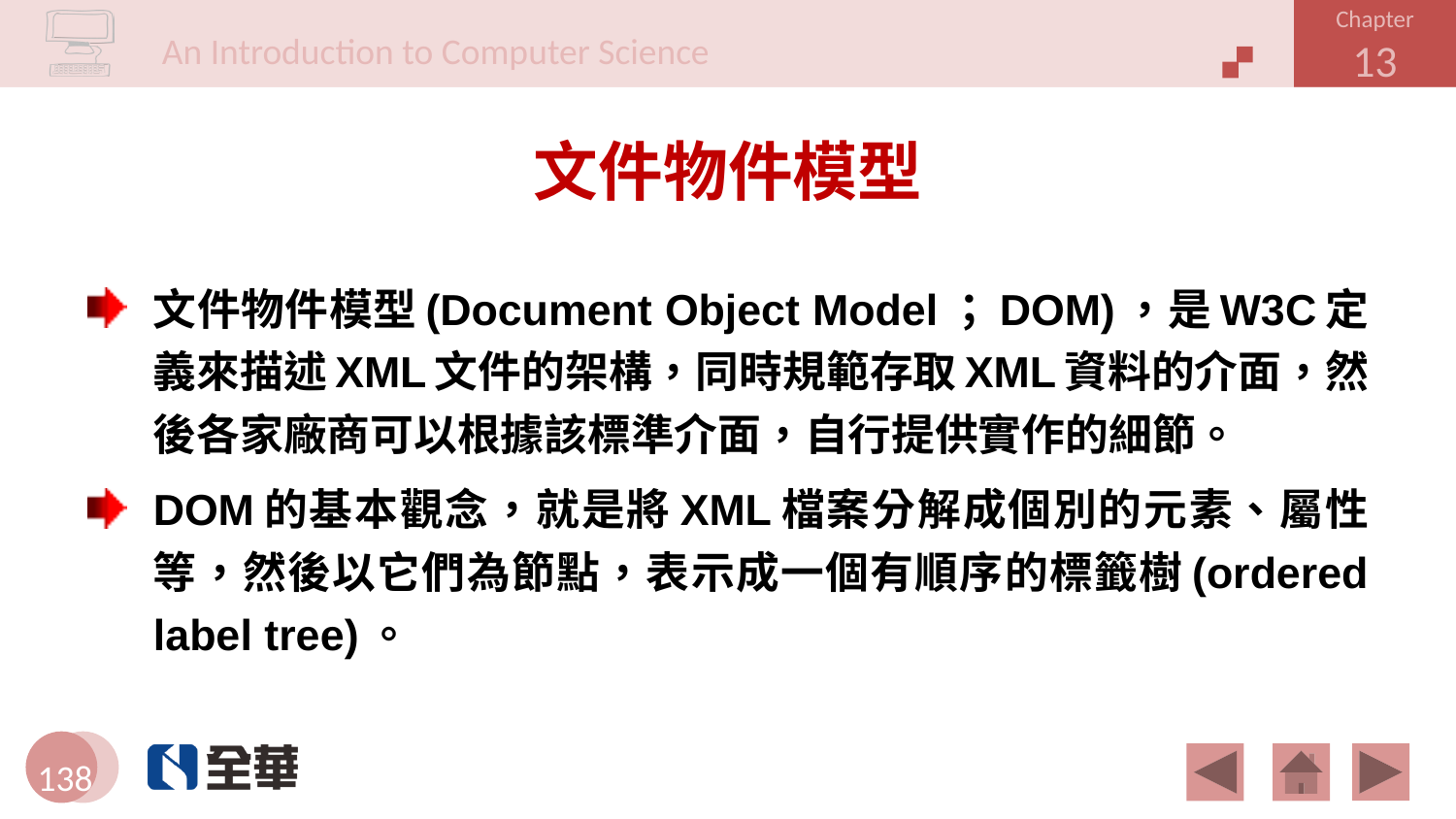

# 文件物件模型
文件物件模型(Document Object Model；DOM)，是W3C定義來描述XML文件的架構，同時規範存取XML資料的介面，然後各家廠商可以根據該標準介面，自行提供實作的細節。
DOM的基本觀念，就是將XML檔案分解成個別的元素、屬性等，然後以它們為節點，表示成一個有順序的標籤樹(ordered label tree)。